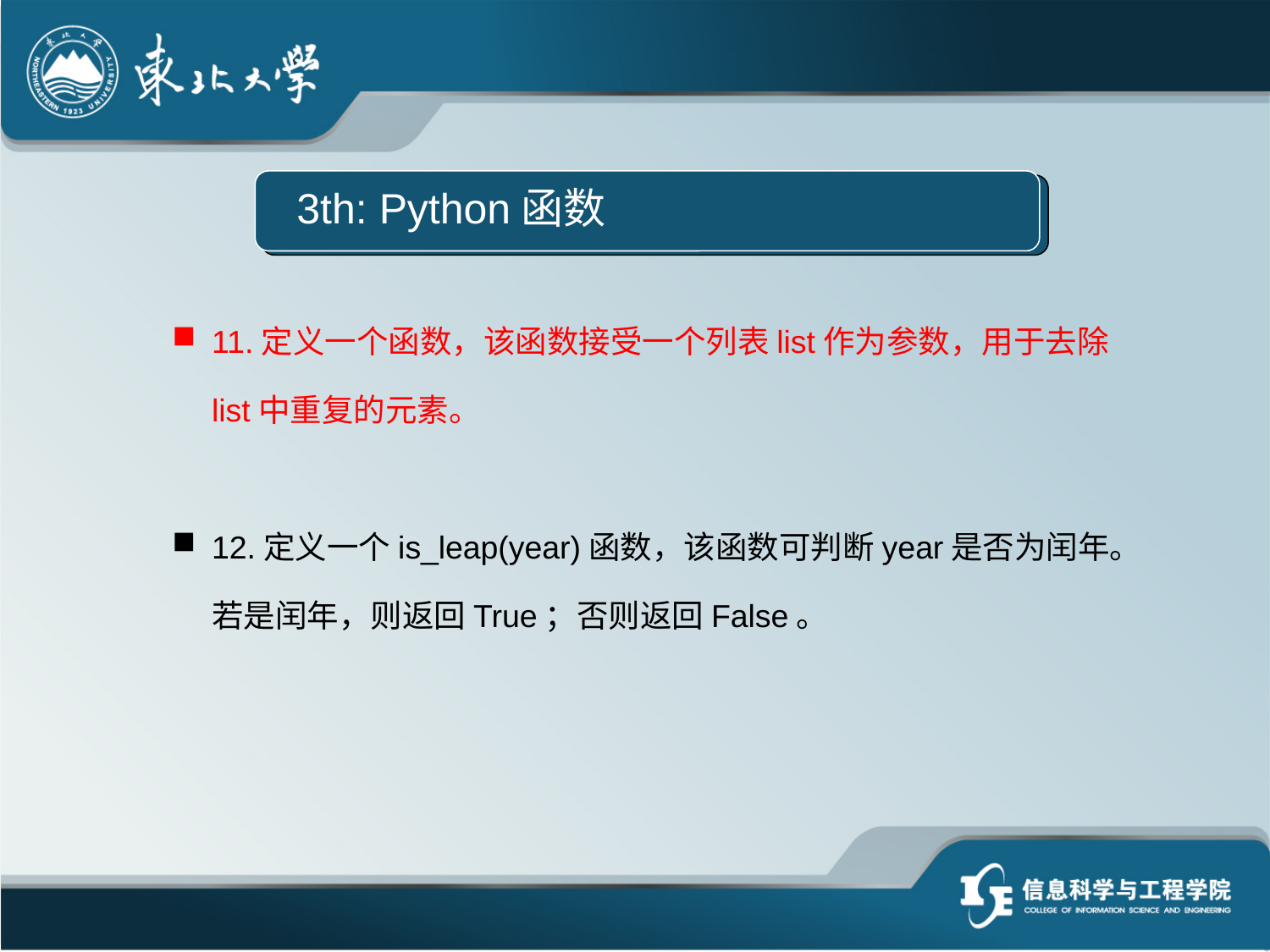

3th: Python函数
11.定义一个函数，该函数接受一个列表list作为参数，用于去除list中重复的元素。

12.定义一个is_leap(year)函数，该函数可判断year是否为闰年。若是闰年，则返回True；否则返回False。